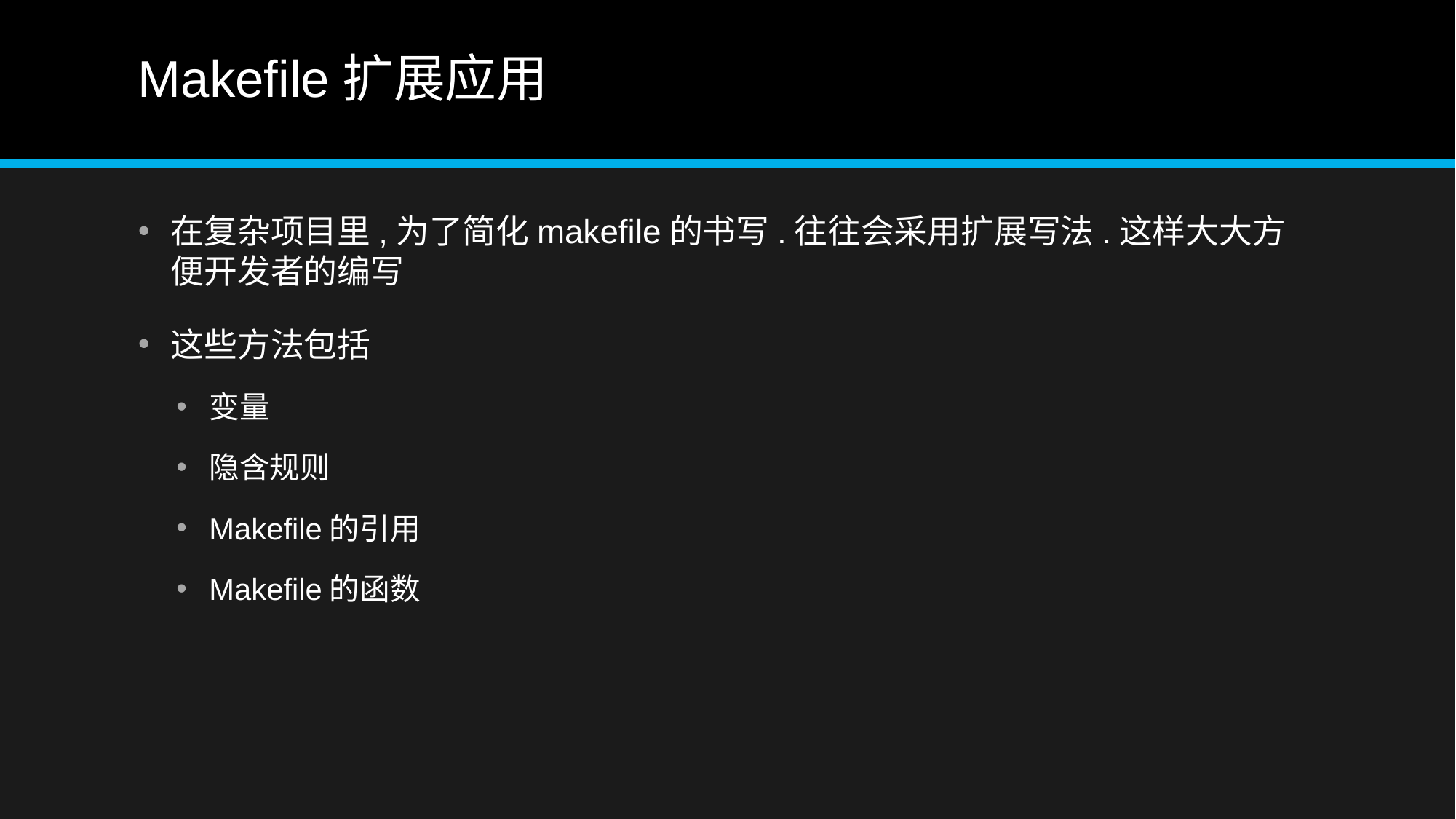

# Makefile扩展应用
在复杂项目里,为了简化makefile的书写.往往会采用扩展写法.这样大大方便开发者的编写
这些方法包括
变量
隐含规则
Makefile的引用
Makefile的函数